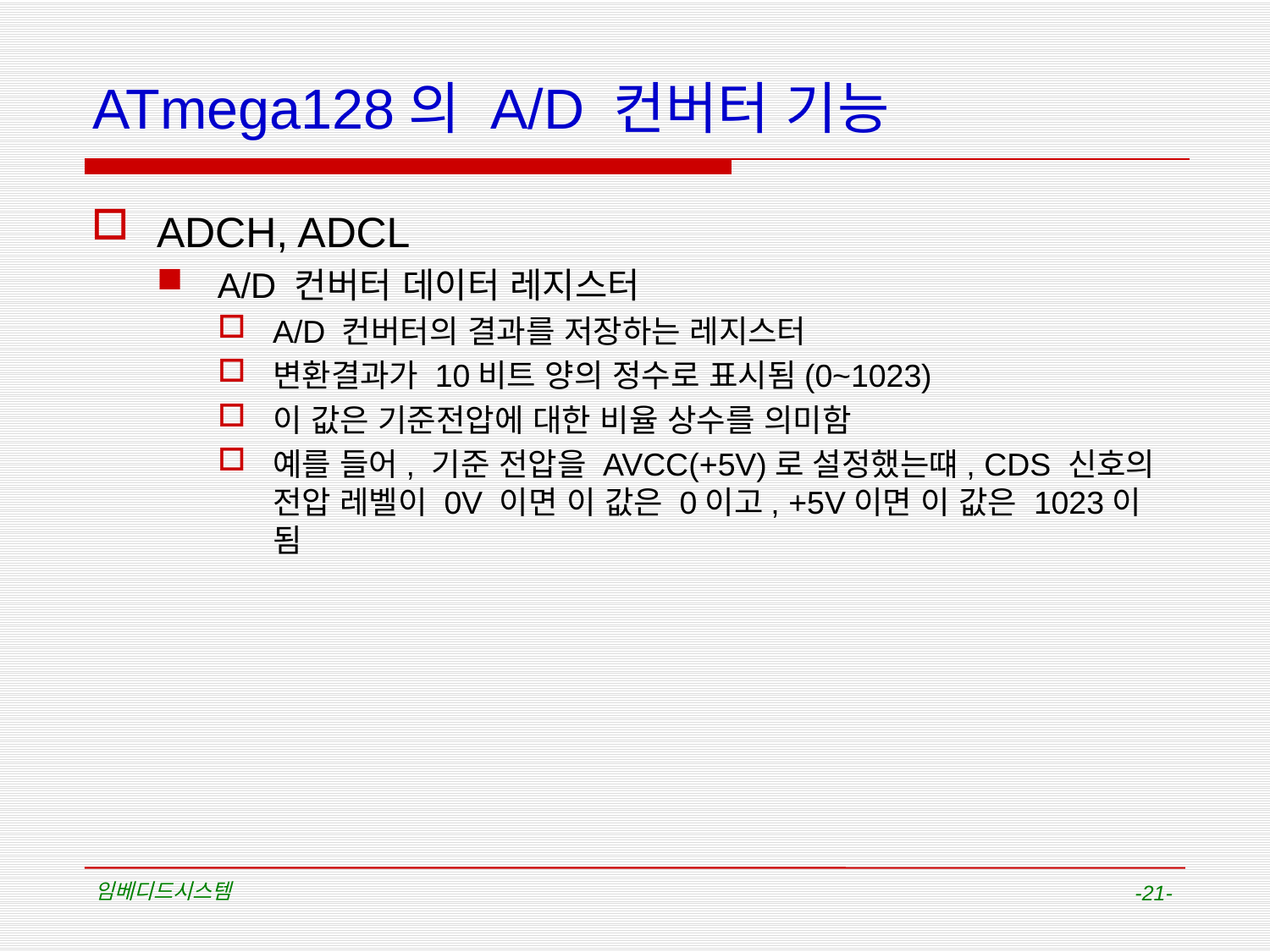

# ATmega128의 A/D 컨버터 기능
ADCH, ADCL
A/D 컨버터 데이터 레지스터
A/D 컨버터의 결과를 저장하는 레지스터
변환결과가 10비트 양의 정수로 표시됨(0~1023)
이 값은 기준전압에 대한 비율 상수를 의미함
예를 들어, 기준 전압을 AVCC(+5V)로 설정했는떄, CDS 신호의 전압 레벨이 0V 이면 이 값은 0이고, +5V이면 이 값은 1023이 됨
임베디드시스템
-21-